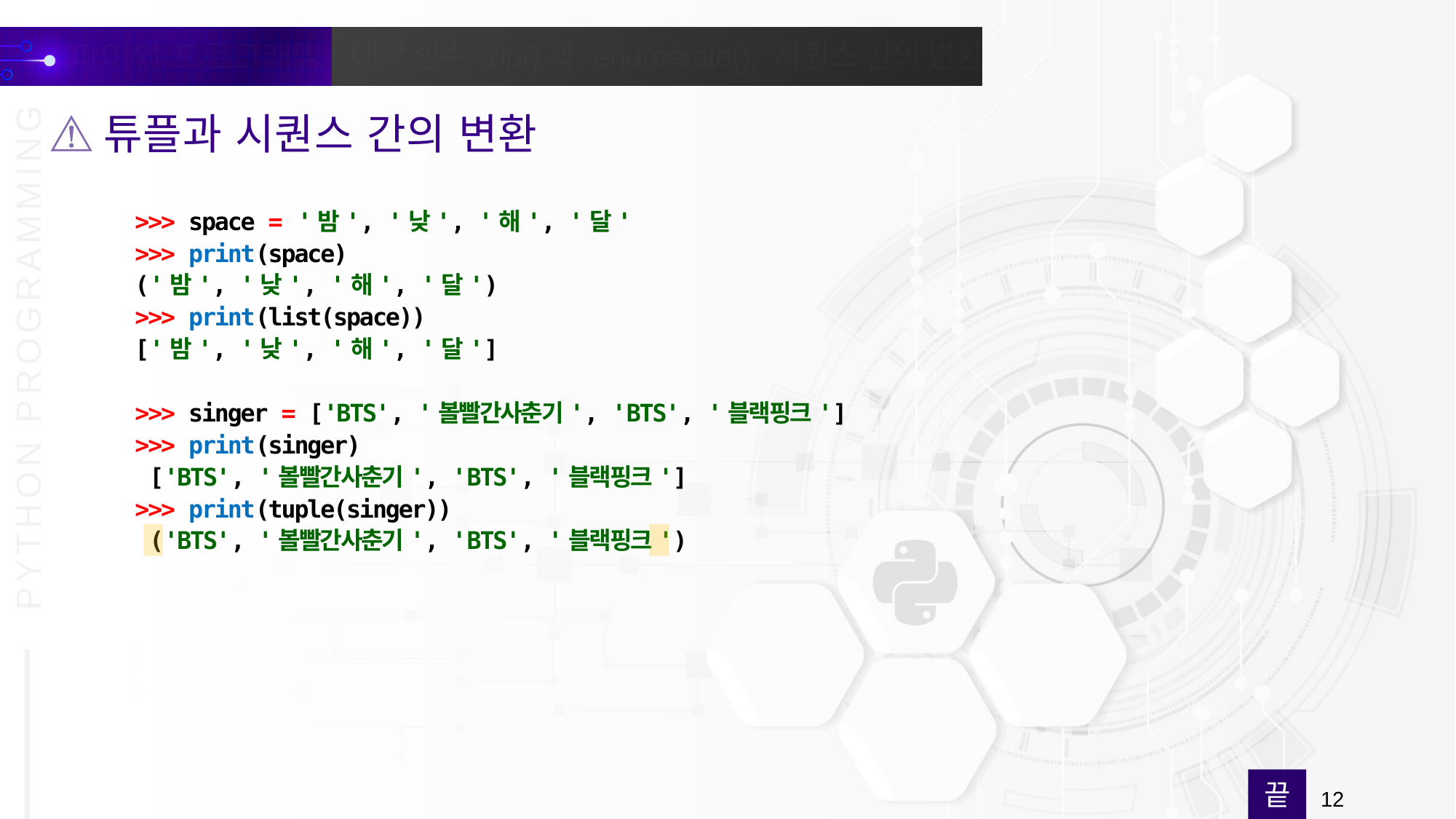

튜플과 시퀀스 간의 변환
>>> space = '밤', '낮', '해', '달'
>>> print(space)
('밤', '낮', '해', '달')
>>> print(list(space))
['밤', '낮', '해', '달']

>>> singer = ['BTS', '볼빨간사춘기', 'BTS', '블랙핑크']
>>> print(singer)
 ['BTS', '볼빨간사춘기', 'BTS', '블랙핑크']
>>> print(tuple(singer))
 ('BTS', '볼빨간사춘기', 'BTS', '블랙핑크')

끝
12